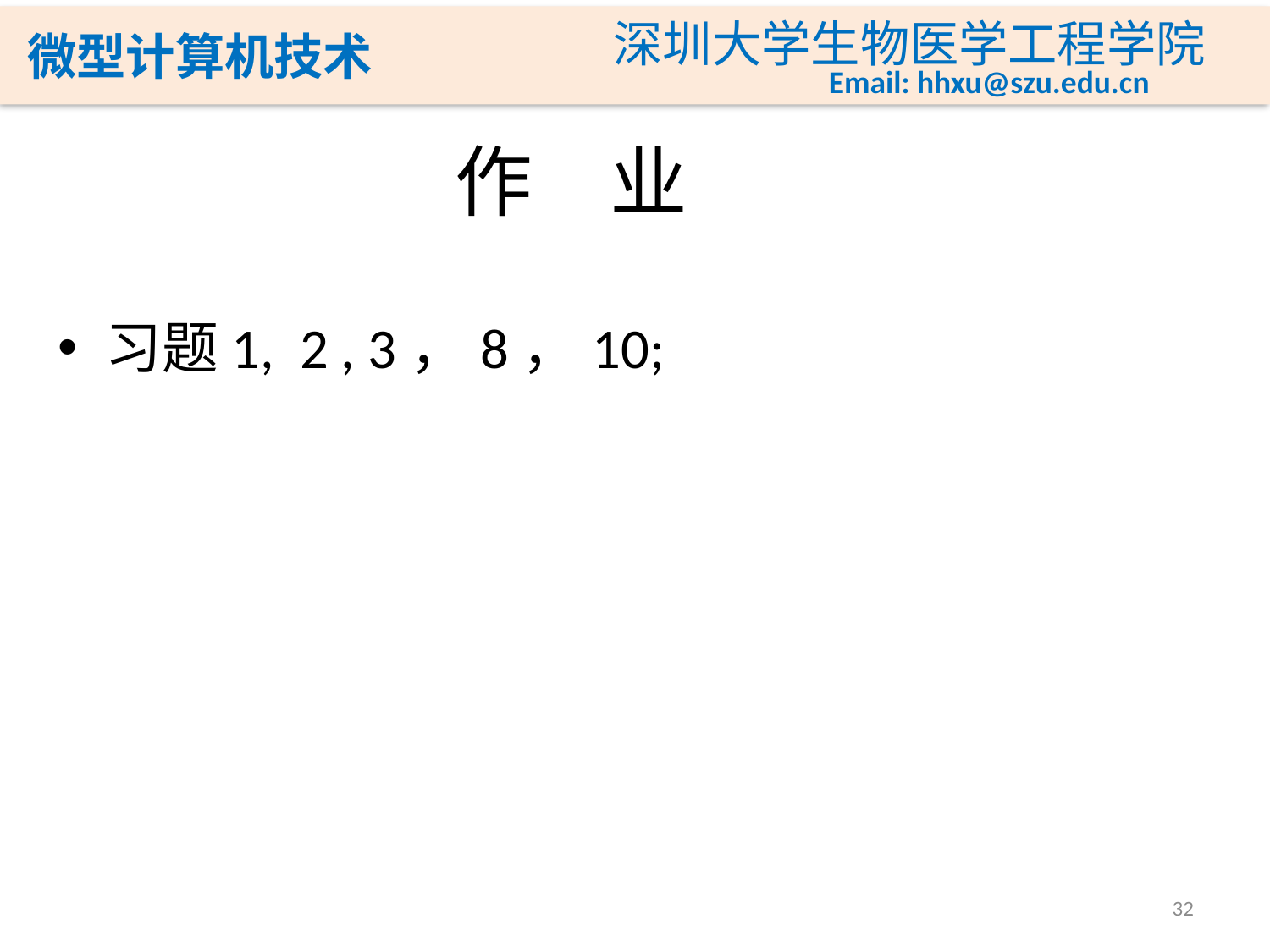

# 作　业
习题1,  2 , 3，8，10;
32